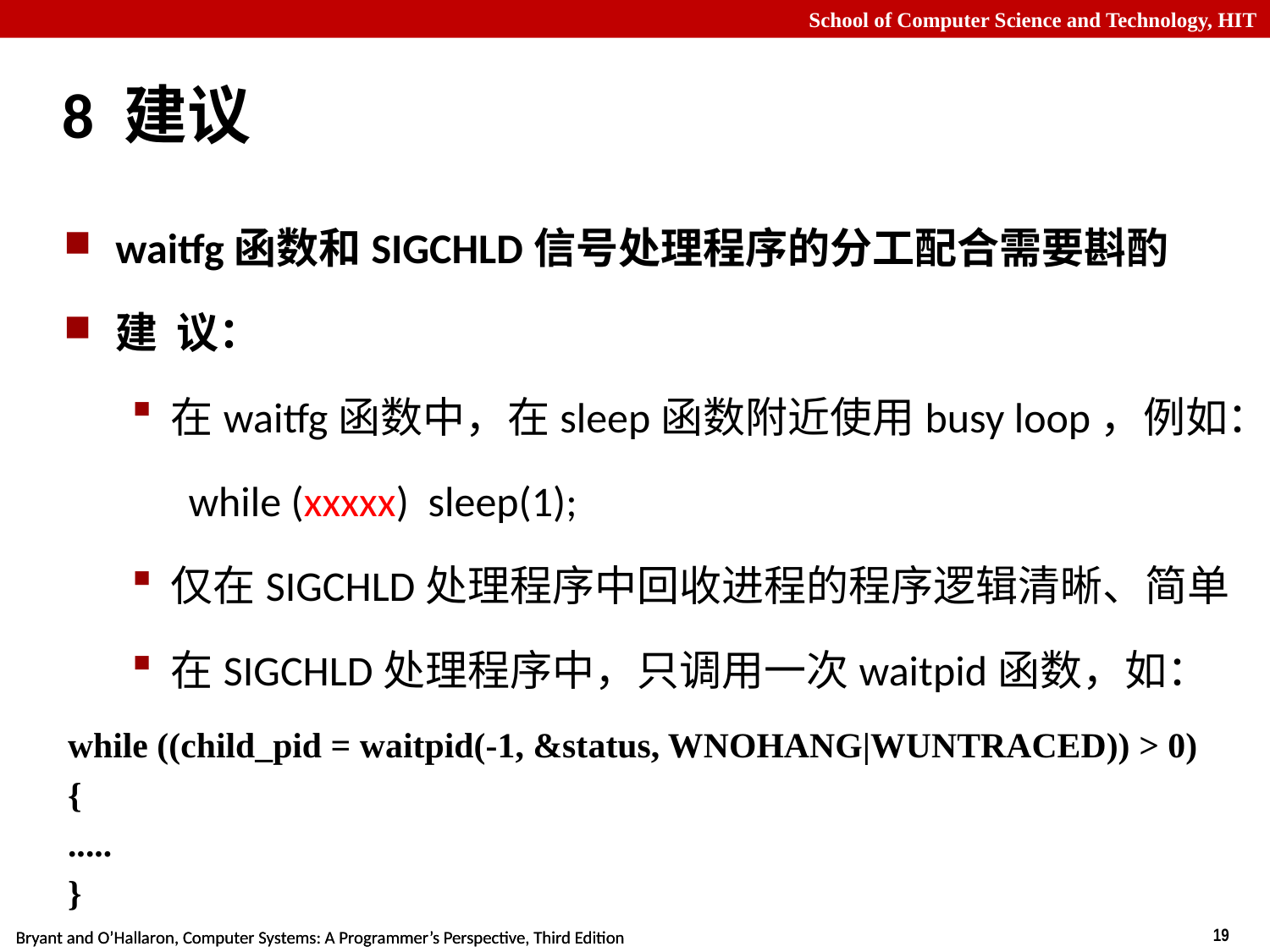

# 8 建议
waitfg函数和SIGCHLD信号处理程序的分工配合需要斟酌
建  议：
在waitfg函数中，在sleep函数附近使用busy loop，例如：
      while (xxxxx)  sleep(1);
仅在SIGCHLD处理程序中回收进程的程序逻辑清晰、简单
在SIGCHLD处理程序中，只调用一次waitpid函数，如：
while ((child_pid = waitpid(-1, &status, WNOHANG|WUNTRACED)) > 0)
{
.....
}